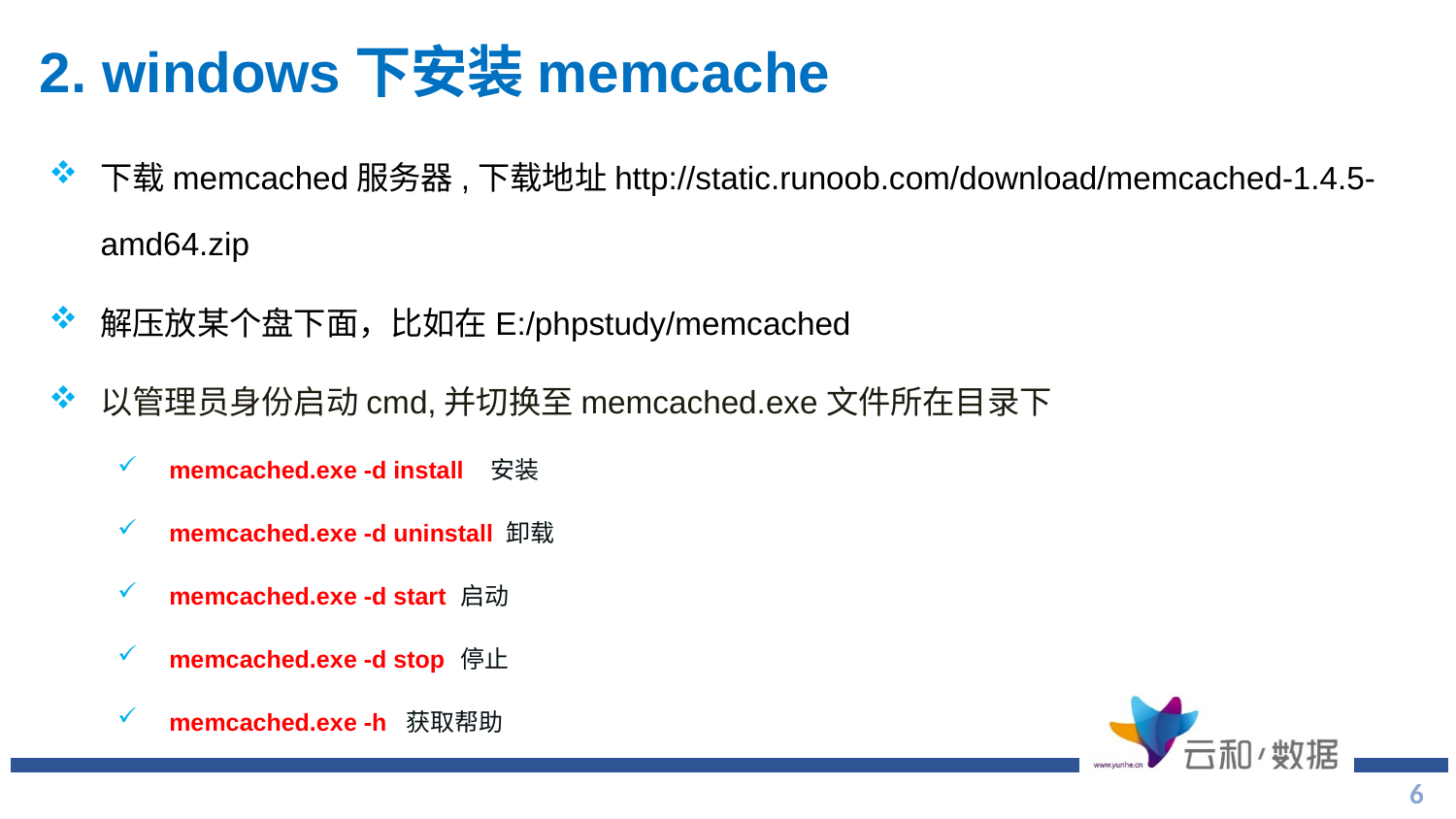

# 2. windows下安装memcache
下载memcached服务器,下载地址http://static.runoob.com/download/memcached-1.4.5-amd64.zip
解压放某个盘下面，比如在E:/phpstudy/memcached
以管理员身份启动cmd,并切换至memcached.exe文件所在目录下
memcached.exe -d install   安装
memcached.exe -d uninstall 卸载
memcached.exe -d start 	启动
memcached.exe -d stop 	停止
memcached.exe -h  获取帮助

6